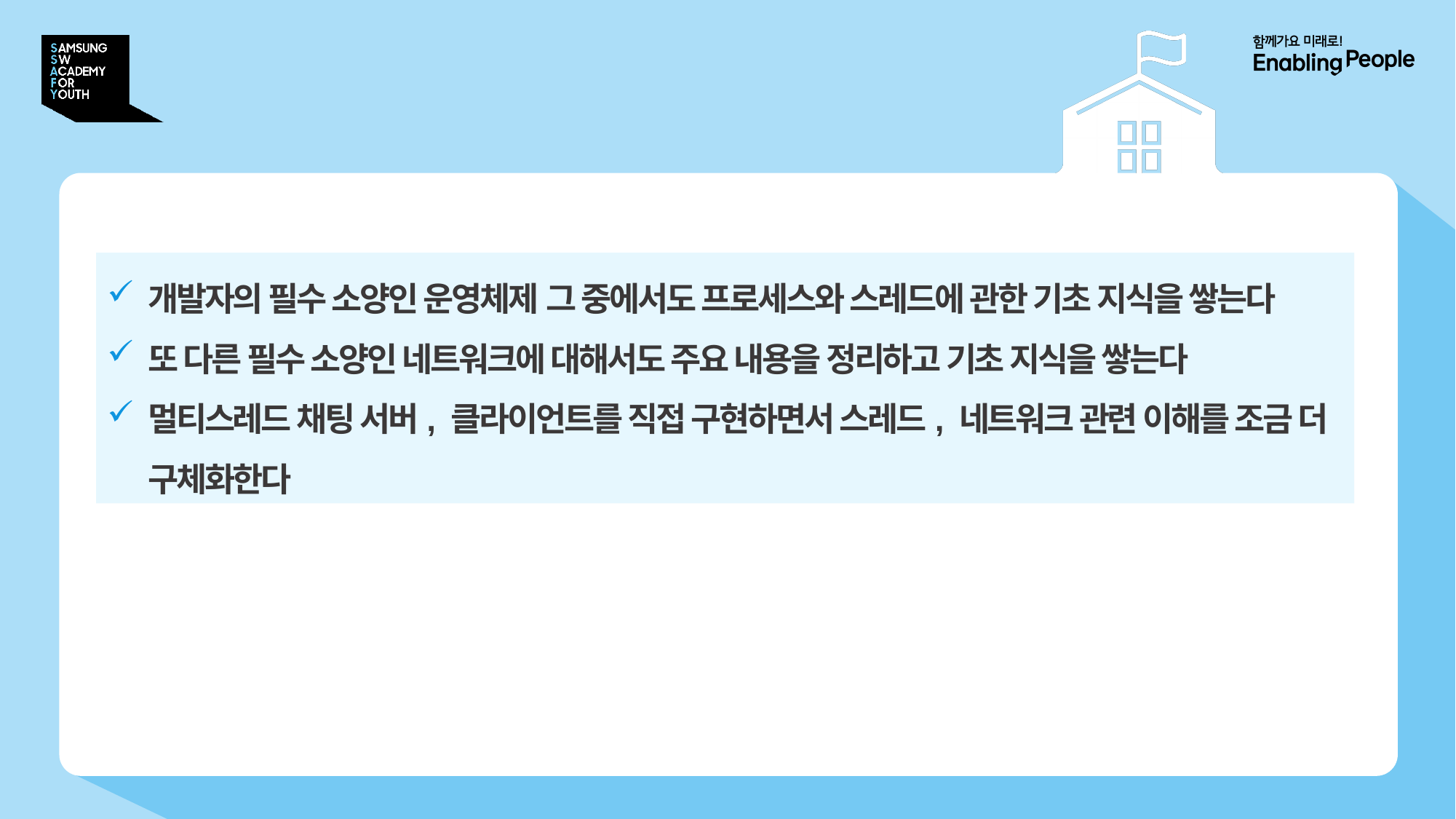

# 학습목표
개발자의 필수 소양인 운영체제 그 중에서도 프로세스와 스레드에 관한 기초 지식을 쌓는다
또 다른 필수 소양인 네트워크에 대해서도 주요 내용을 정리하고 기초 지식을 쌓는다
멀티스레드 채팅 서버, 클라이언트를 직접 구현하면서 스레드, 네트워크 관련 이해를 조금 더 구체화한다